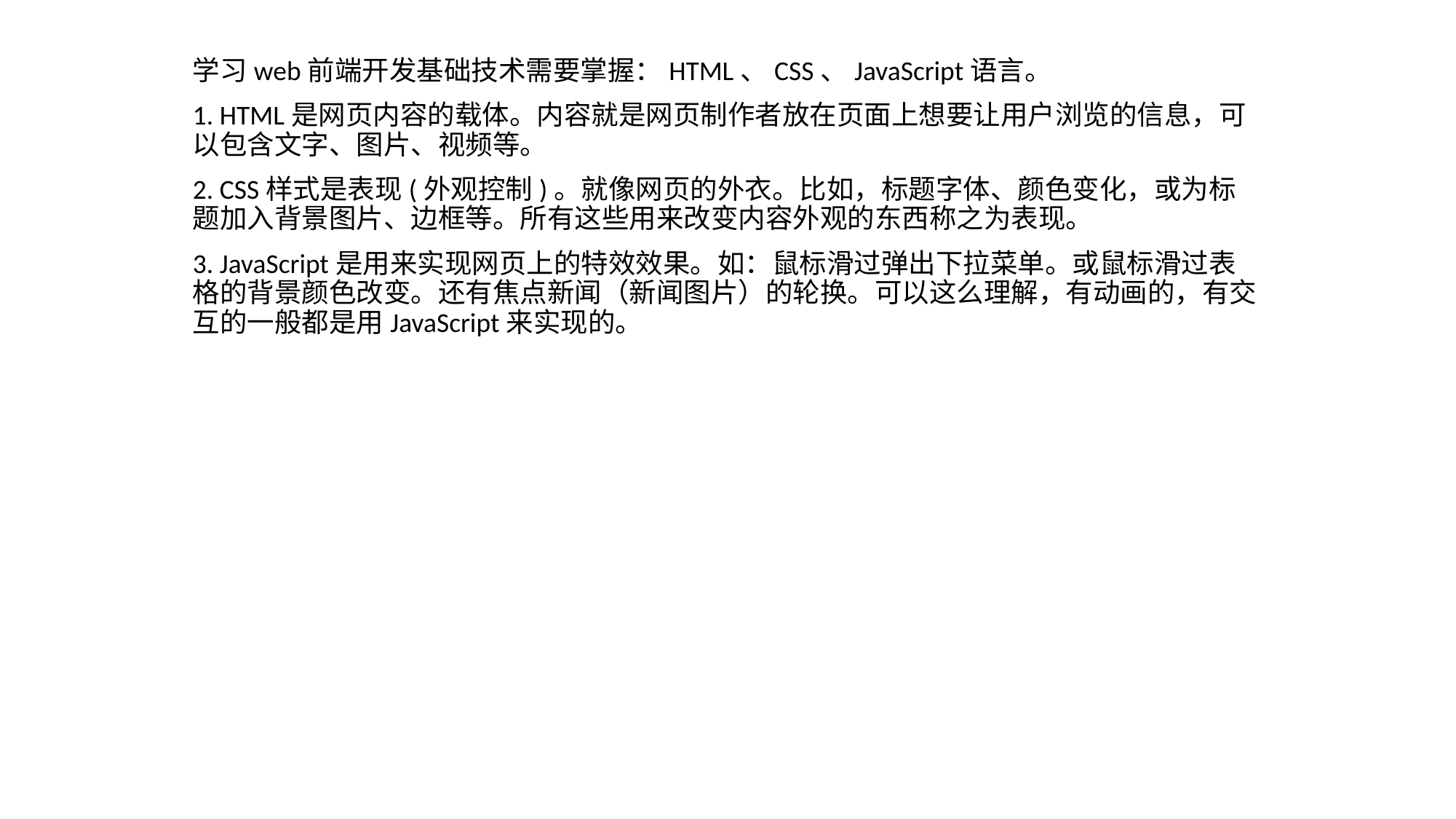

学习web前端开发基础技术需要掌握：HTML、CSS、JavaScript语言。
1. HTML是网页内容的载体。内容就是网页制作者放在页面上想要让用户浏览的信息，可以包含文字、图片、视频等。
2. CSS样式是表现(外观控制)。就像网页的外衣。比如，标题字体、颜色变化，或为标题加入背景图片、边框等。所有这些用来改变内容外观的东西称之为表现。
3. JavaScript是用来实现网页上的特效效果。如：鼠标滑过弹出下拉菜单。或鼠标滑过表格的背景颜色改变。还有焦点新闻（新闻图片）的轮换。可以这么理解，有动画的，有交互的一般都是用JavaScript来实现的。